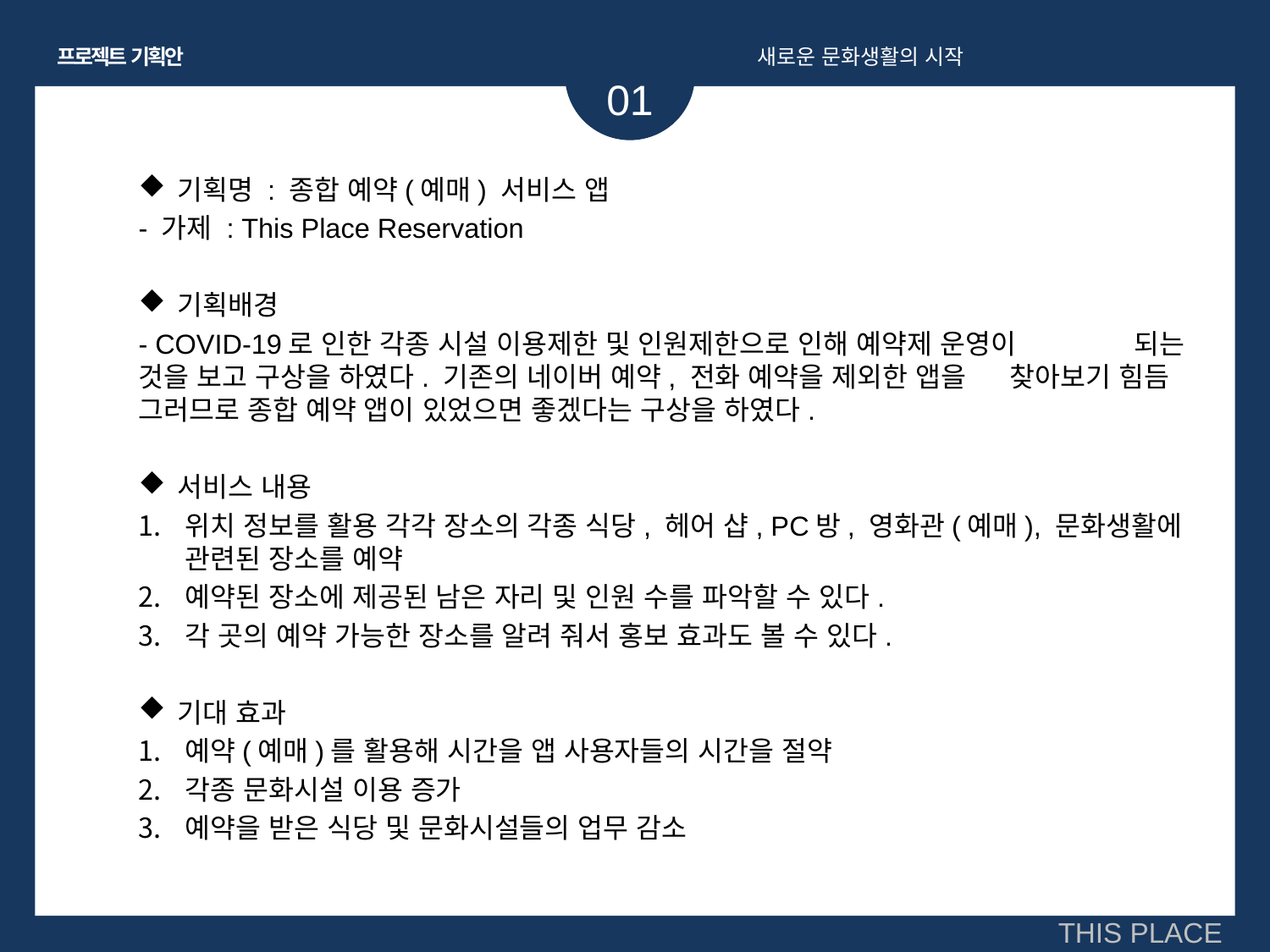

프로젝트  기획안
새로운 문화생활의 시작
01

기획명 : 종합 예약(예매) 서비스 앱
	- 가제 : This Place Reservation

기획배경
	- COVID-19로 인한 각종 시설 이용제한 및 인원제한으로 인해 예약제 운영이 	되는 것을 보고 구상을 하였다. 기존의 네이버 예약, 전화 예약을 제외한 앱을 	찾아보기 힘듬 그러므로 종합 예약 앱이 있었으면 좋겠다는 구상을 하였다.

서비스 내용
위치 정보를 활용 각각 장소의 각종 식당, 헤어 샵, PC방, 영화관(예매), 문화생활에 관련된 장소를 예약
예약된 장소에 제공된 남은 자리 및 인원 수를 파악할 수 있다.
각 곳의 예약 가능한 장소를 알려 줘서 홍보 효과도 볼 수 있다.

기대 효과
예약(예매)를 활용해 시간을 앱 사용자들의 시간을 절약
각종 문화시설 이용 증가
예약을 받은 식당 및 문화시설들의 업무 감소
THIS PLACE